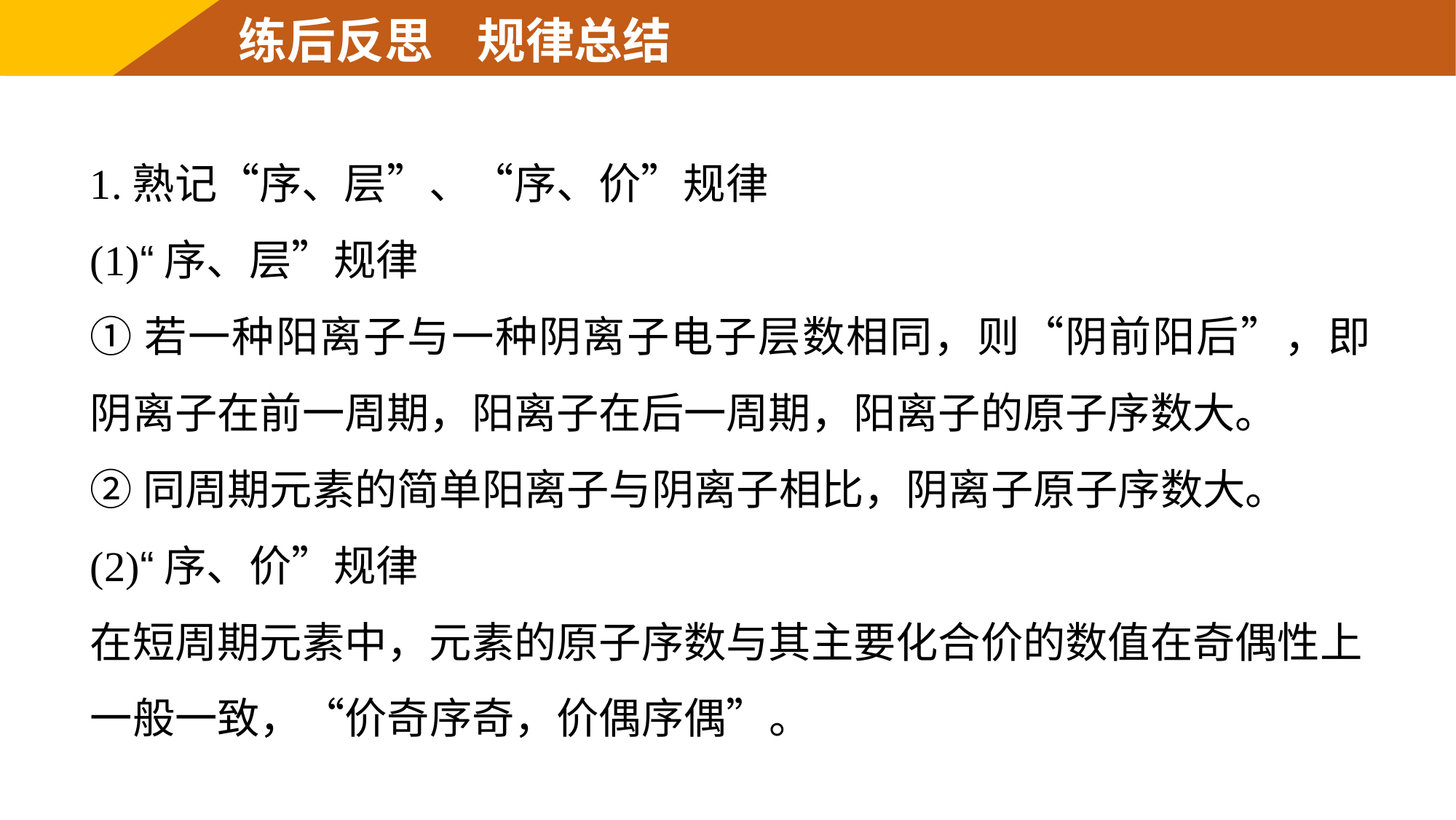

1.熟记“序、层”、“序、价”规律
(1)“序、层”规律
①若一种阳离子与一种阴离子电子层数相同，则“阴前阳后”，即阴离子在前一周期，阳离子在后一周期，阳离子的原子序数大。
②同周期元素的简单阳离子与阴离子相比，阴离子原子序数大。
(2)“序、价”规律
在短周期元素中，元素的原子序数与其主要化合价的数值在奇偶性上一般一致，“价奇序奇，价偶序偶”。